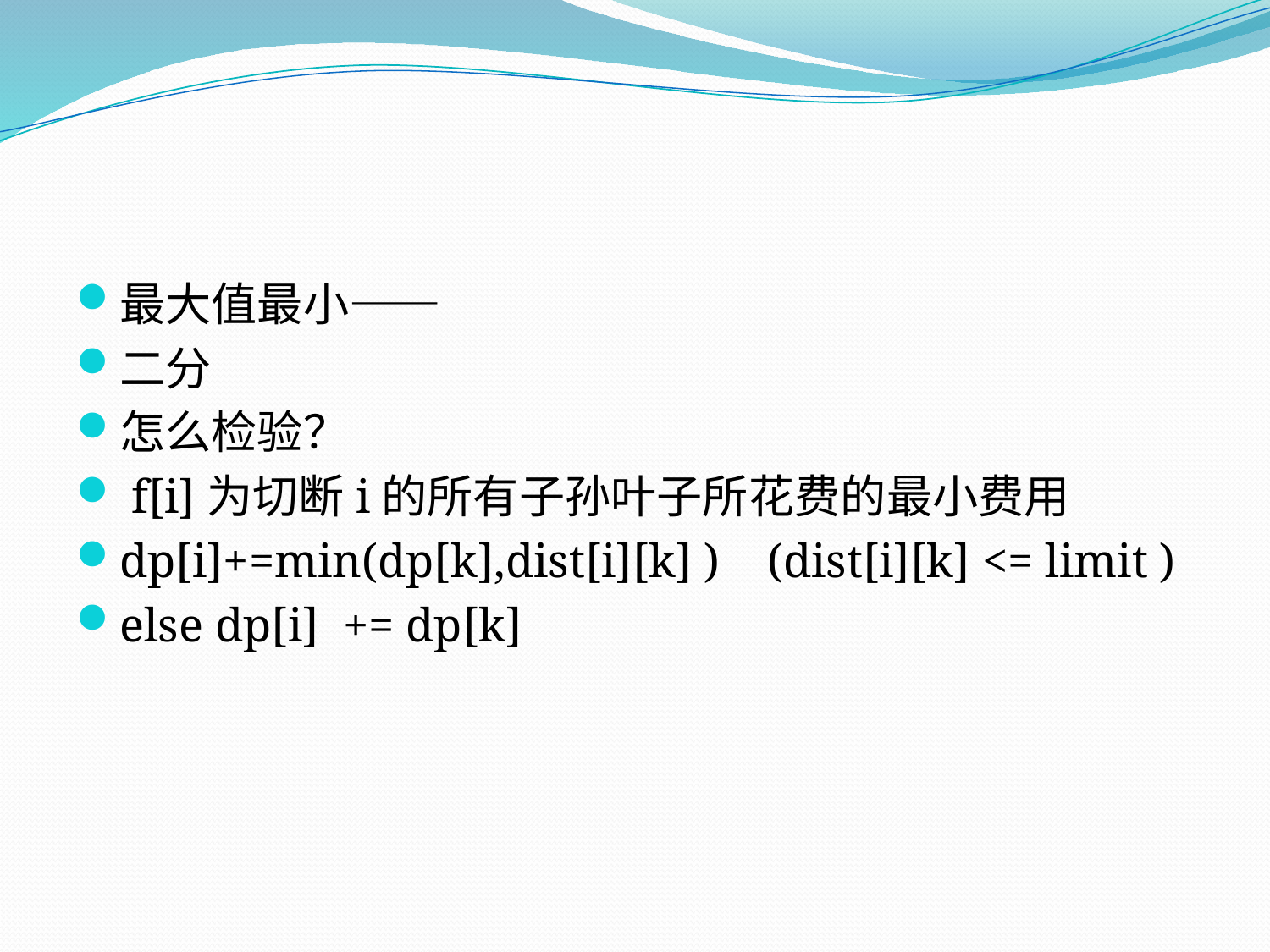

#
最大值最小——
二分
怎么检验？
 f[i]为切断i的所有子孙叶子所花费的最小费用
dp[i]+=min(dp[k],dist[i][k] )    (dist[i][k] <= limit )
else dp[i]  += dp[k]